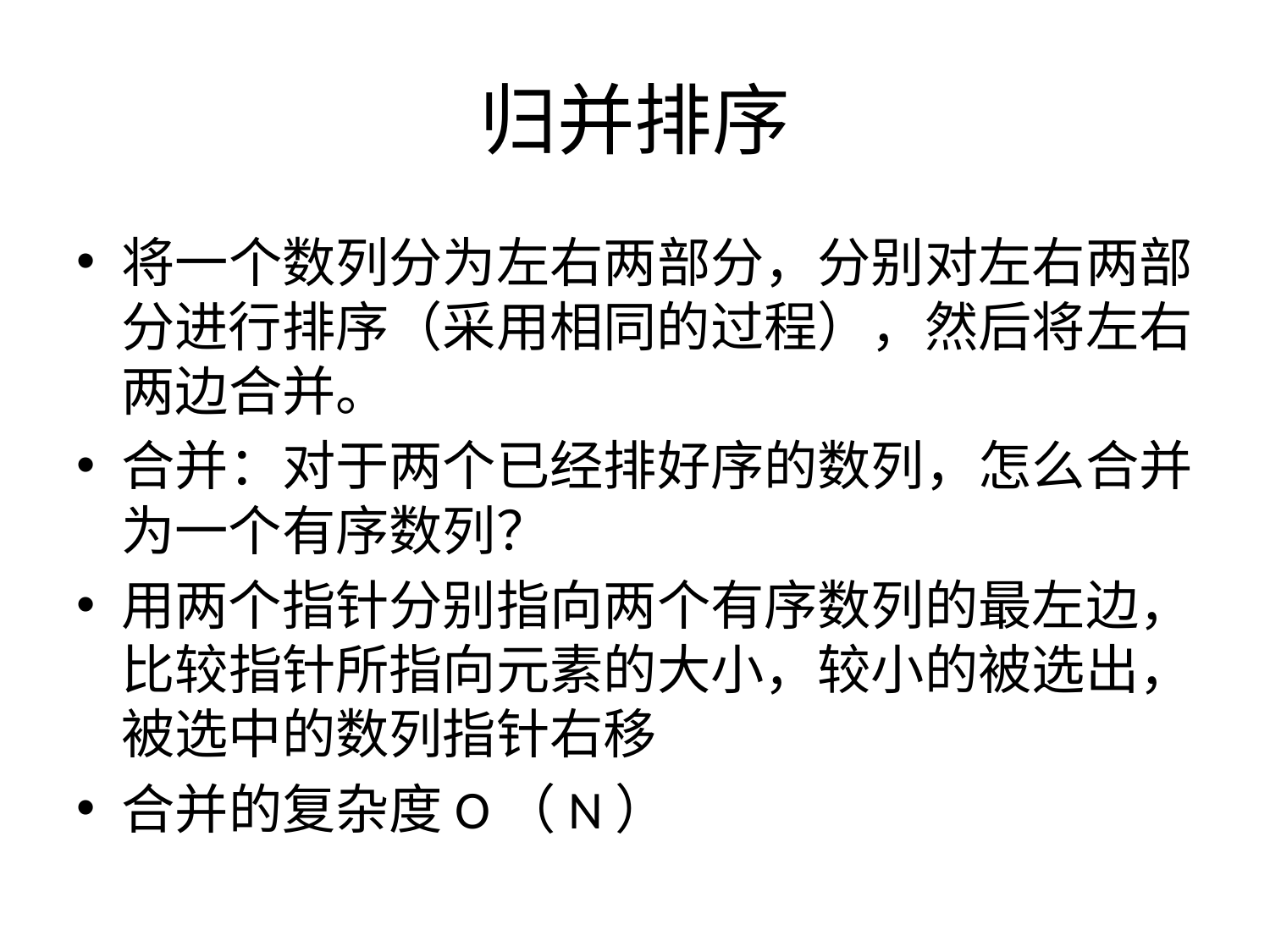

# 归并排序
将一个数列分为左右两部分，分别对左右两部分进行排序（采用相同的过程），然后将左右两边合并。
合并：对于两个已经排好序的数列，怎么合并为一个有序数列？
用两个指针分别指向两个有序数列的最左边，比较指针所指向元素的大小，较小的被选出，被选中的数列指针右移
合并的复杂度O（N）